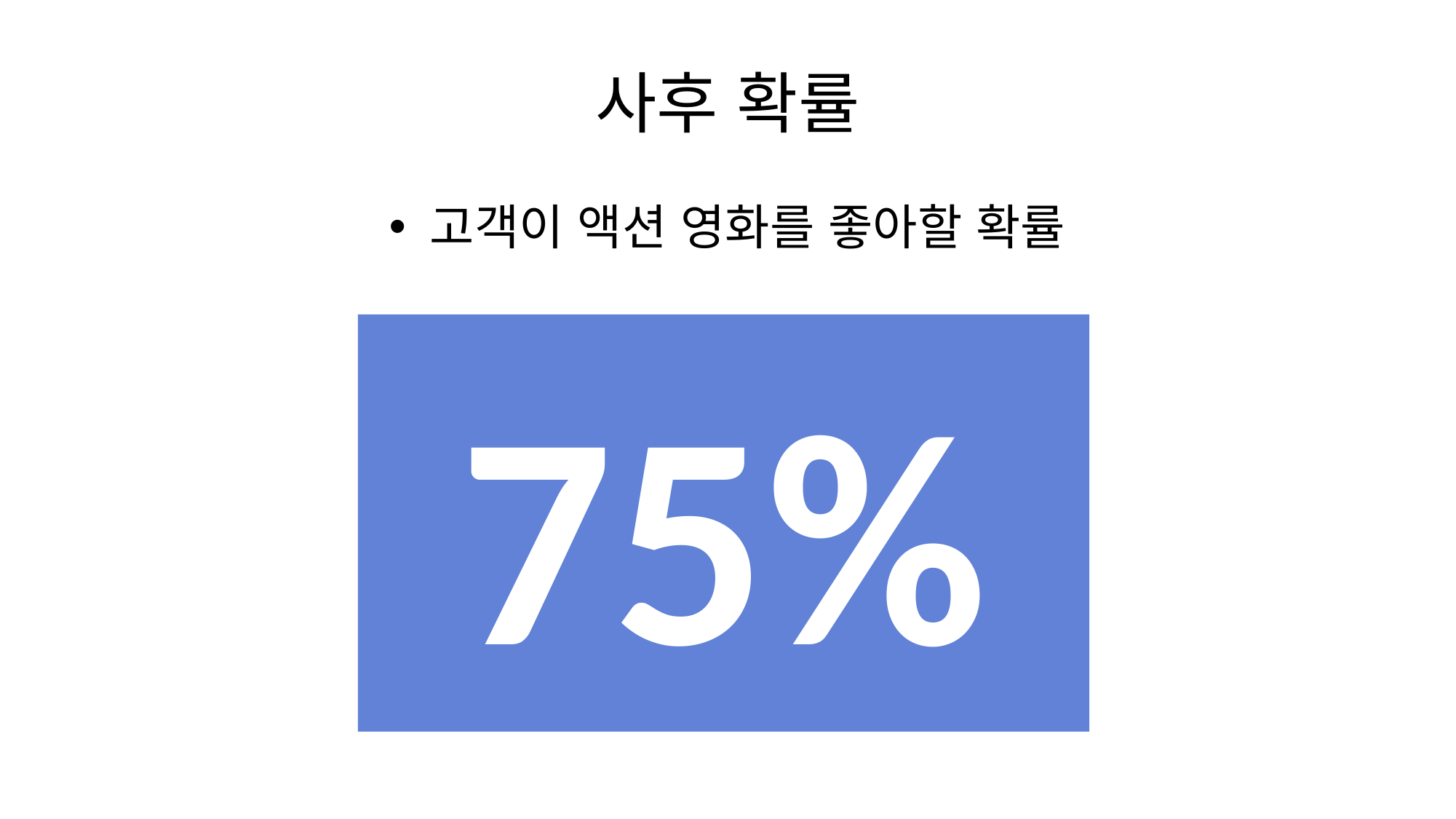

# 사후 확률
고객이 액션 영화를 좋아할 확률
75%